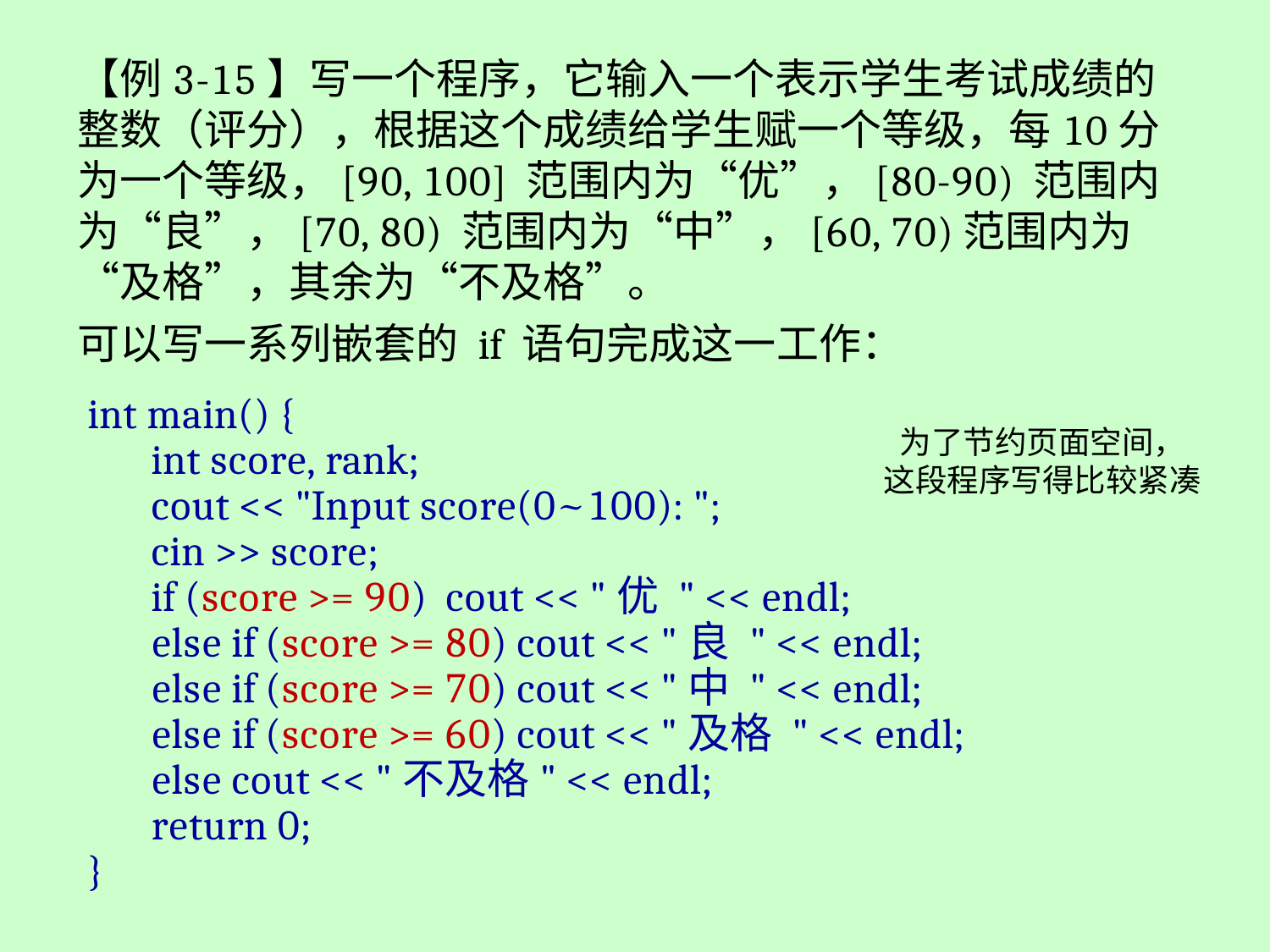

【例3-15】写一个程序，它输入一个表示学生考试成绩的整数（评分），根据这个成绩给学生赋一个等级，每10分为一个等级，[90, 100] 范围内为“优”，[80-90) 范围内为“良”，[70, 80) 范围内为“中”，[60, 70)范围内为“及格”，其余为“不及格”。
可以写一系列嵌套的 if 语句完成这一工作：
int main() {
int score, rank;
cout << "Input score(0~100): ";
cin >> score;
if (score >= 90)  cout << "优 " << endl;
else if (score >= 80) cout << "良 " << endl;
else if (score >= 70) cout << "中 " << endl;
else if (score >= 60) cout << "及格 " << endl;
else cout << "不及格" << endl;
return 0;
}
为了节约页面空间，
这段程序写得比较紧凑
38